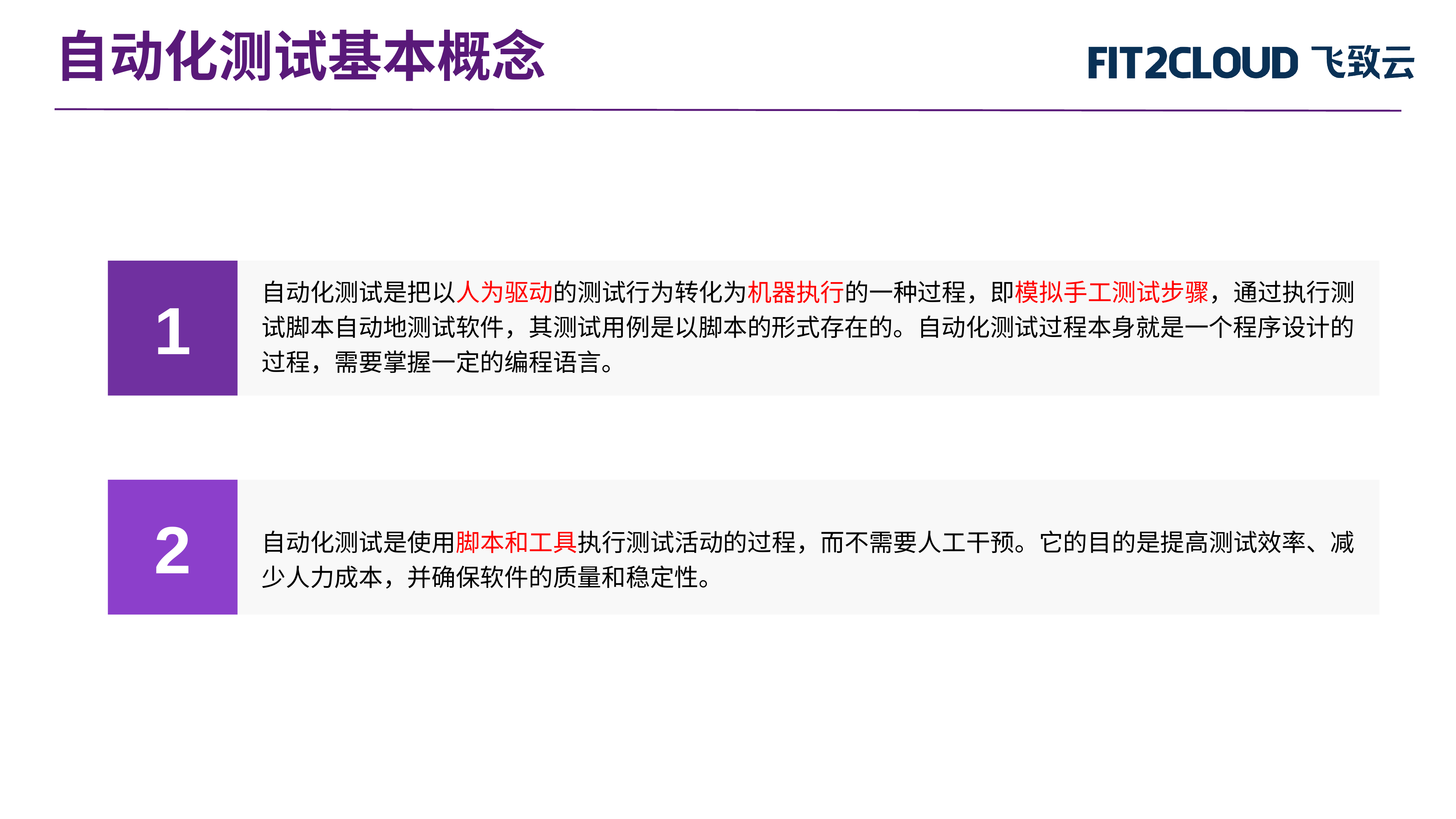

自动化测试基本概念

1
自动化测试是把以人为驱动的测试行为转化为机器执行的一种过程，即模拟手工测试步骤，通过执行测试脚本自动地测试软件，其测试用例是以脚本的形式存在的。自动化测试过程本身就是一个程序设计的过程，需要掌握一定的编程语言。

自动化测试是使用脚本和工具执行测试活动的过程，而不需要人工干预。它的目的是提高测试效率、减少人力成本，并确保软件的质量和稳定性。
2